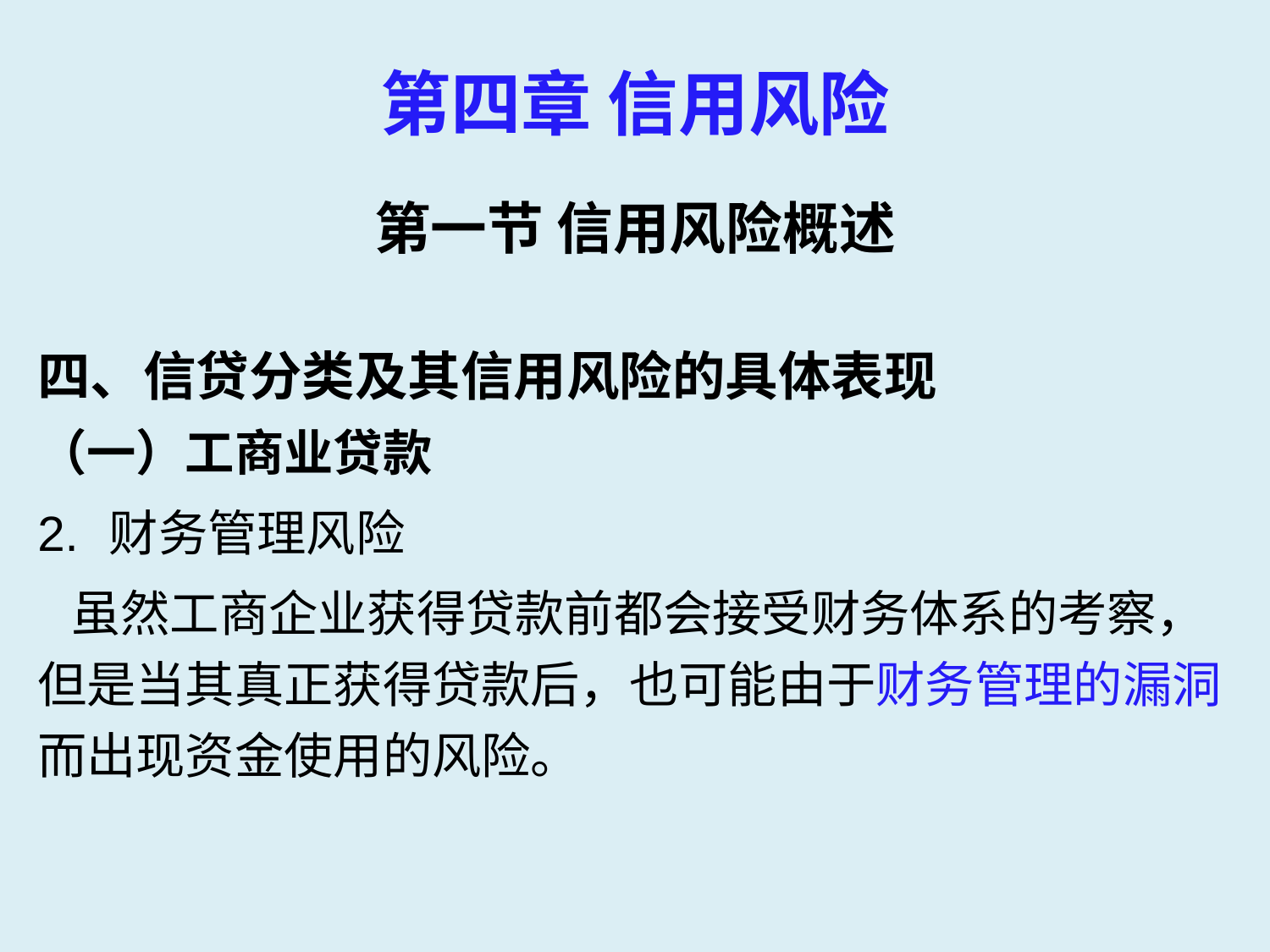

# 第四章 信用风险
第一节 信用风险概述

四、信贷分类及其信用风险的具体表现
（一）工商业贷款
财务管理风险
  虽然工商企业获得贷款前都会接受财务体系的考察，但是当其真正获得贷款后，也可能由于财务管理的漏洞而出现资金使用的风险。